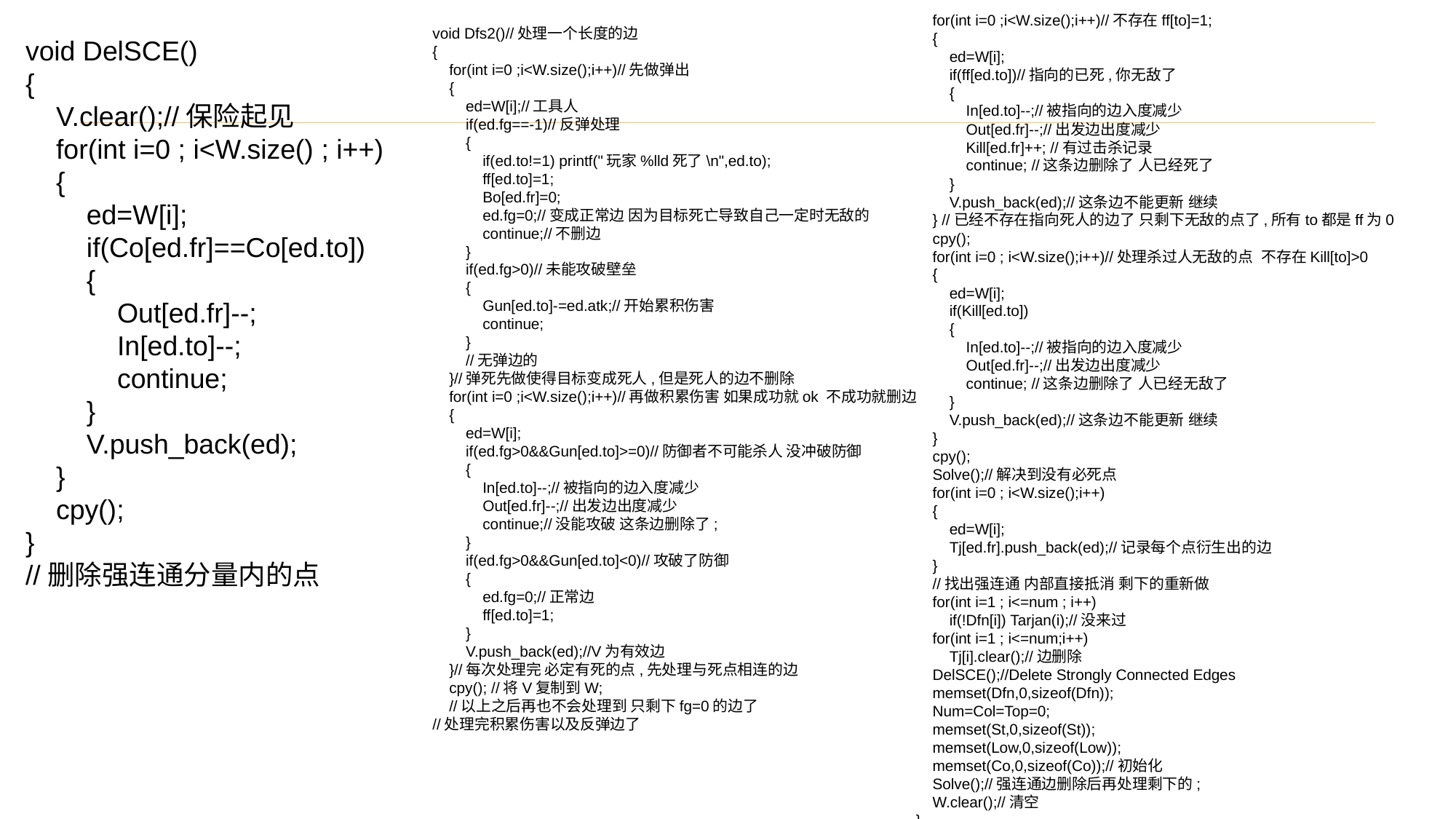

for(int i=0 ;i<W.size();i++)//不存在ff[to]=1;
    {
        ed=W[i];
        if(ff[ed.to])//指向的已死,你无敌了
        {
            In[ed.to]--;//被指向的边入度减少
            Out[ed.fr]--;//出发边出度减少
            Kill[ed.fr]++; //有过击杀记录
            continue; //这条边删除了 人已经死了
        }
        V.push_back(ed);//这条边不能更新 继续
    } //已经不存在指向死人的边了 只剩下无敌的点了,所有to都是ff为0
    cpy();
    for(int i=0 ; i<W.size();i++)//处理杀过人无敌的点  不存在Kill[to]>0
    {
        ed=W[i];
        if(Kill[ed.to])
        {
            In[ed.to]--;//被指向的边入度减少
            Out[ed.fr]--;//出发边出度减少
            continue; //这条边删除了 人已经无敌了
        }
        V.push_back(ed);//这条边不能更新 继续
    }
    cpy();
    Solve();//解决到没有必死点
    for(int i=0 ; i<W.size();i++)
    {
        ed=W[i];
        Tj[ed.fr].push_back(ed);//记录每个点衍生出的边
    }
    //找出强连通 内部直接抵消 剩下的重新做
    for(int i=1 ; i<=num ; i++)
        if(!Dfn[i]) Tarjan(i);//没来过
    for(int i=1 ; i<=num;i++)
        Tj[i].clear();//边删除
    DelSCE();//Delete Strongly Connected Edges
    memset(Dfn,0,sizeof(Dfn));
    Num=Col=Top=0;
    memset(St,0,sizeof(St));
    memset(Low,0,sizeof(Low));
    memset(Co,0,sizeof(Co));//初始化
    Solve();//强连通边删除后再处理剩下的;
    W.clear();//清空
}

void Dfs2()//处理一个长度的边
{
    for(int i=0 ;i<W.size();i++)//先做弹出
    {
        ed=W[i];//工具人
        if(ed.fg==-1)//反弹处理
        {
            if(ed.to!=1) printf("玩家%lld死了\n",ed.to);
            ff[ed.to]=1;
            Bo[ed.fr]=0;
            ed.fg=0;//变成正常边 因为目标死亡导致自己一定时无敌的
            continue;//不删边
        }
        if(ed.fg>0)//未能攻破壁垒
        {
            Gun[ed.to]-=ed.atk;//开始累积伤害
            continue;
        }
        //无弹边的
    }//弹死先做使得目标变成死人,但是死人的边不删除
    for(int i=0 ;i<W.size();i++)//再做积累伤害 如果成功就ok 不成功就删边
    {
        ed=W[i];
        if(ed.fg>0&&Gun[ed.to]>=0)//防御者不可能杀人 没冲破防御
        {
            In[ed.to]--;//被指向的边入度减少
            Out[ed.fr]--;//出发边出度减少
            continue;//没能攻破 这条边删除了;
        }
        if(ed.fg>0&&Gun[ed.to]<0)//攻破了防御
        {
            ed.fg=0;//正常边
            ff[ed.to]=1;
        }
        V.push_back(ed);//V为有效边
    }//每次处理完 必定有死的点,先处理与死点相连的边
    cpy(); //将V复制到W;
    //以上之后再也不会处理到 只剩下fg=0的边了
//处理完积累伤害以及反弹边了

void DelSCE()
{
    V.clear();//保险起见
    for(int i=0 ; i<W.size() ; i++)
    {
        ed=W[i];
        if(Co[ed.fr]==Co[ed.to])
        {
            Out[ed.fr]--;
            In[ed.to]--;
            continue;
        }
        V.push_back(ed);
    }
    cpy();
}
//删除强连通分量内的点